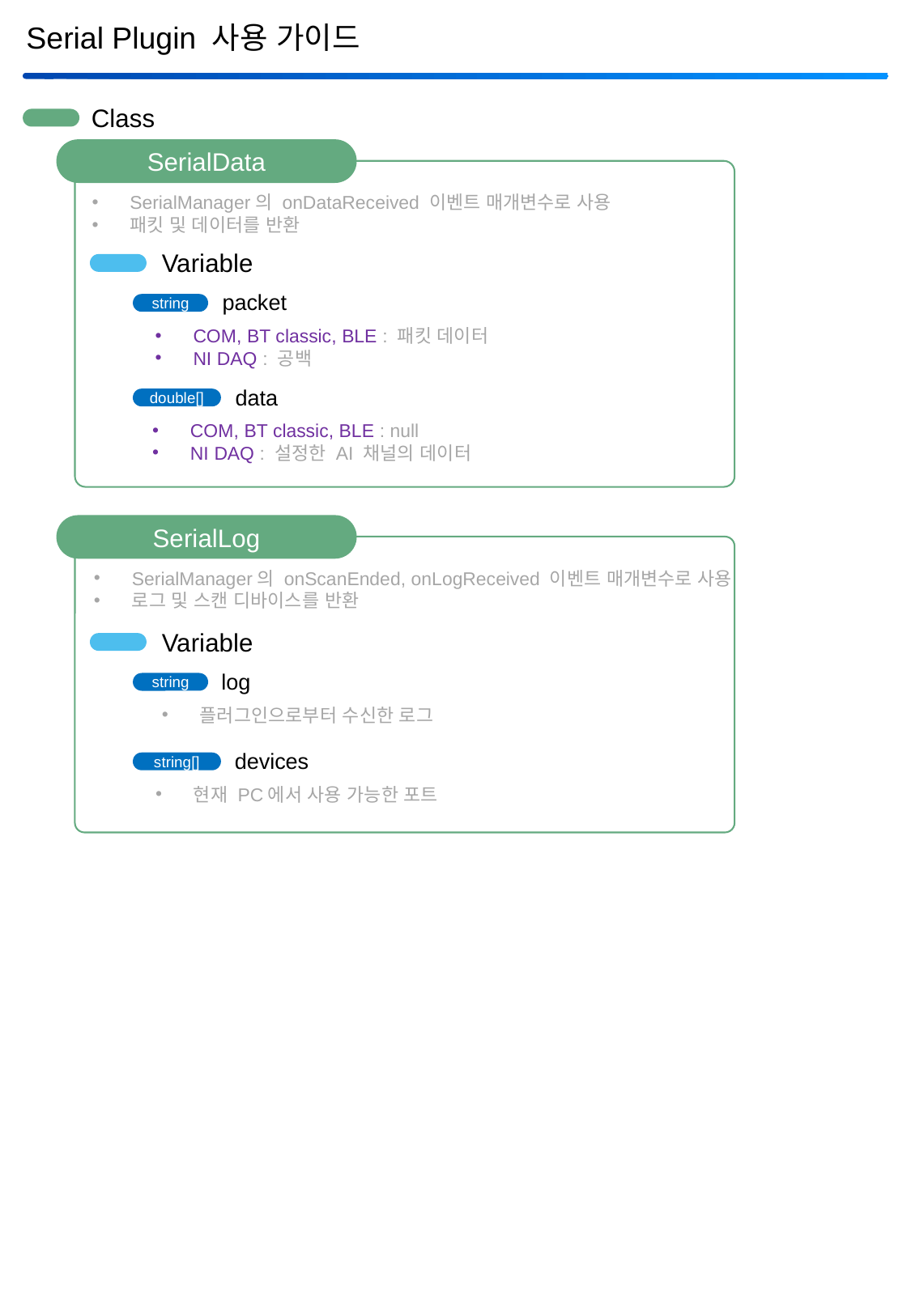

Serial Plugin 사용 가이드

Class

SerialData

SerialManager의 onDataReceived 이벤트 매개변수로 사용
패킷 및 데이터를 반환
Variable

packet
string
COM, BT classic, BLE : 패킷 데이터
NI DAQ : 공백
data
double[]
COM, BT classic, BLE : null
NI DAQ : 설정한 AI 채널의 데이터

SerialLog

SerialManager의 onScanEnded, onLogReceived 이벤트 매개변수로 사용
로그 및 스캔 디바이스를 반환
Variable

log
string
플러그인으로부터 수신한 로그
devices
string[]
현재 PC에서 사용 가능한 포트